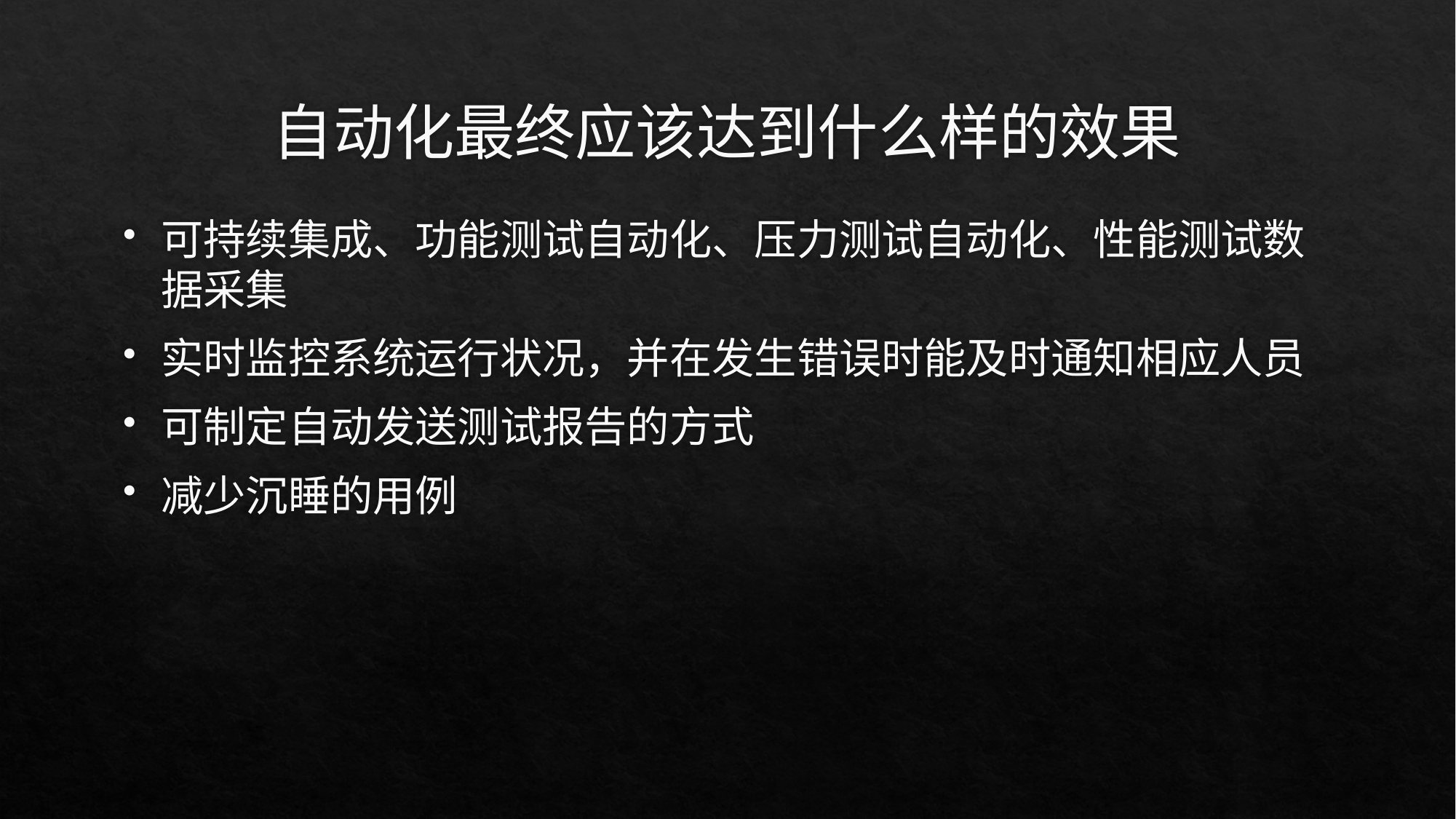

# 自动化最终应该达到什么样的效果
可持续集成、功能测试自动化、压力测试自动化、性能测试数据采集
实时监控系统运行状况，并在发生错误时能及时通知相应人员
可制定自动发送测试报告的方式
减少沉睡的用例